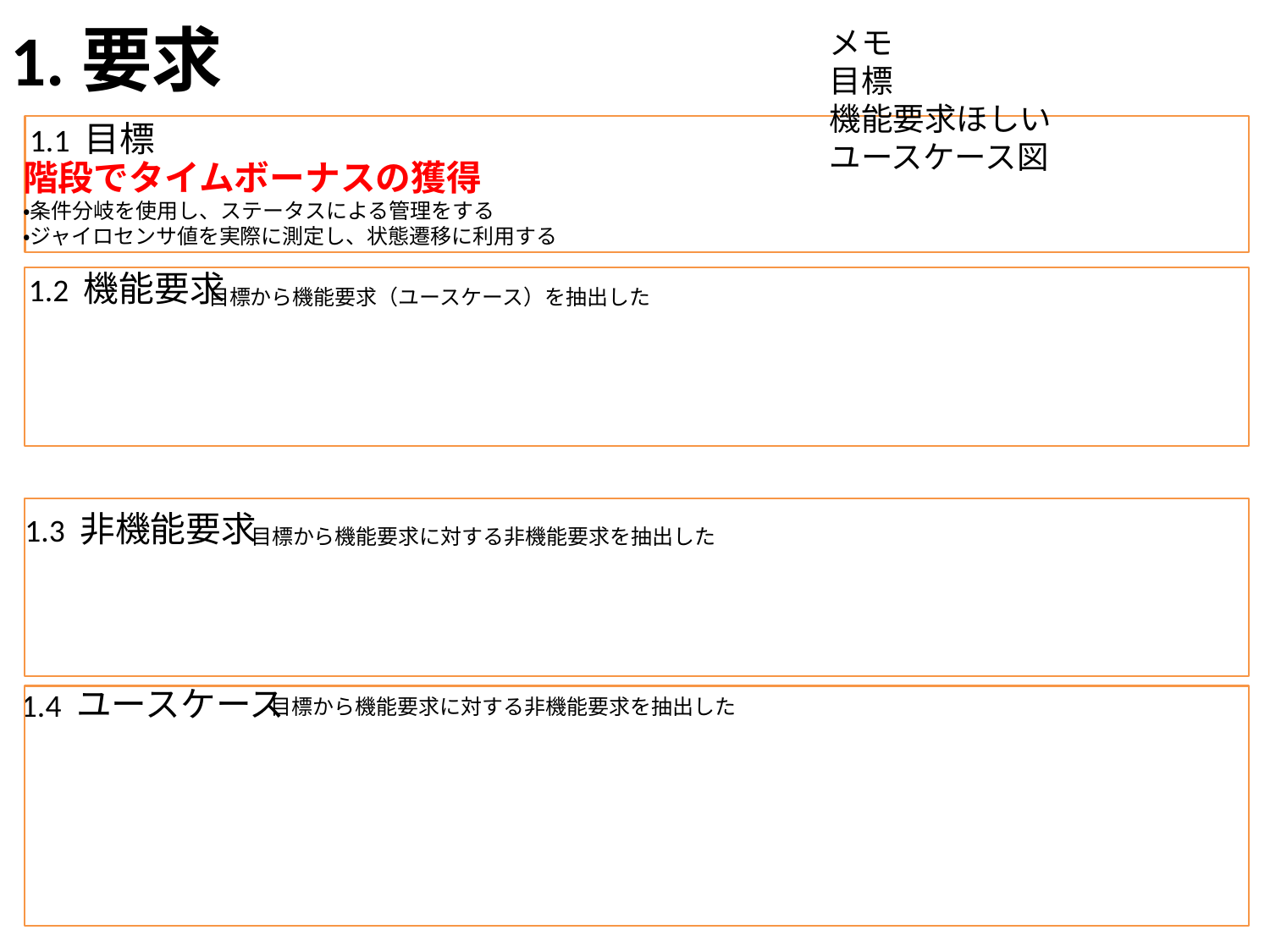

1.要求
メモ
目標
機能要求ほしい
ユースケース図
1.1 目標

階段でタイムボーナスの獲得
・条件分岐を使用し、ステータスによる管理をする
・ジャイロセンサ値を実際に測定し、状態遷移に利用する
1.2 機能要求

目標から機能要求（ユースケース）を抽出した

1.3 非機能要求
目標から機能要求に対する非機能要求を抽出した
1.4 ユースケース

目標から機能要求に対する非機能要求を抽出した